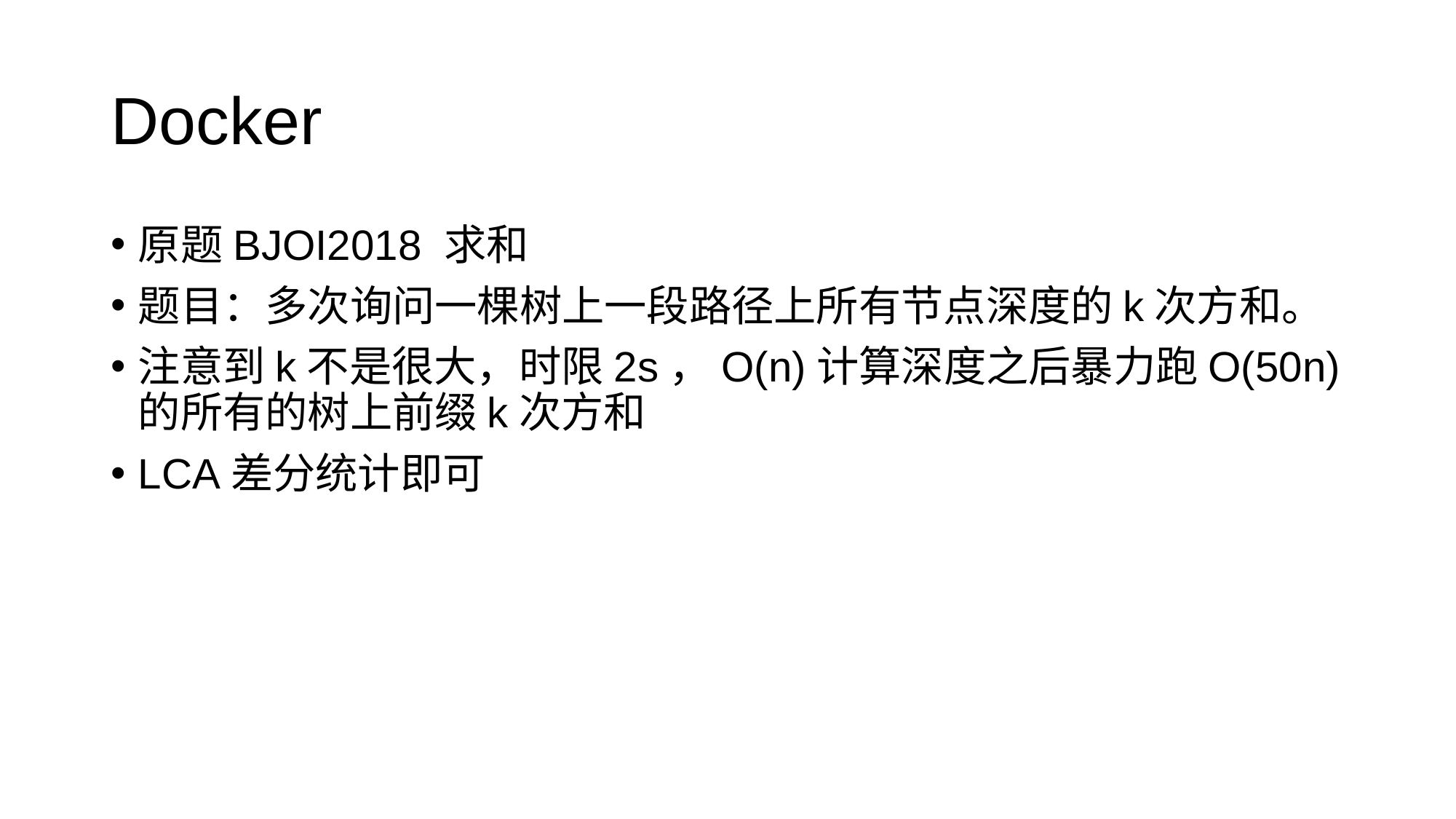

# Docker
原题BJOI2018 求和
题目：多次询问一棵树上一段路径上所有节点深度的k次方和。
注意到k不是很大，时限2s，O(n)计算深度之后暴力跑O(50n)的所有的树上前缀k次方和
LCA差分统计即可